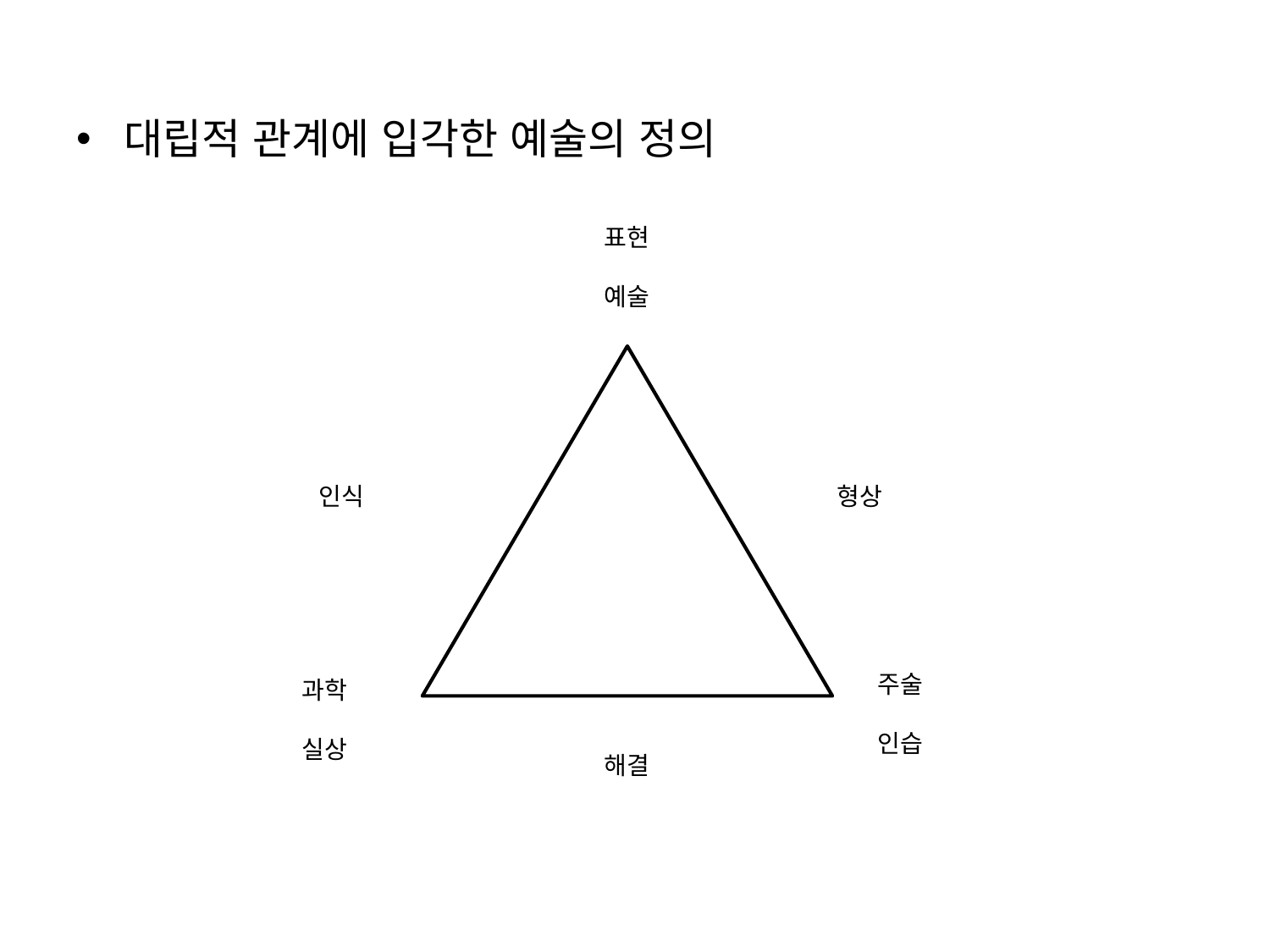

대립적 관계에 입각한 예술의 정의
표현

예술

인식
형상
주술

인습
과학

실상
해결